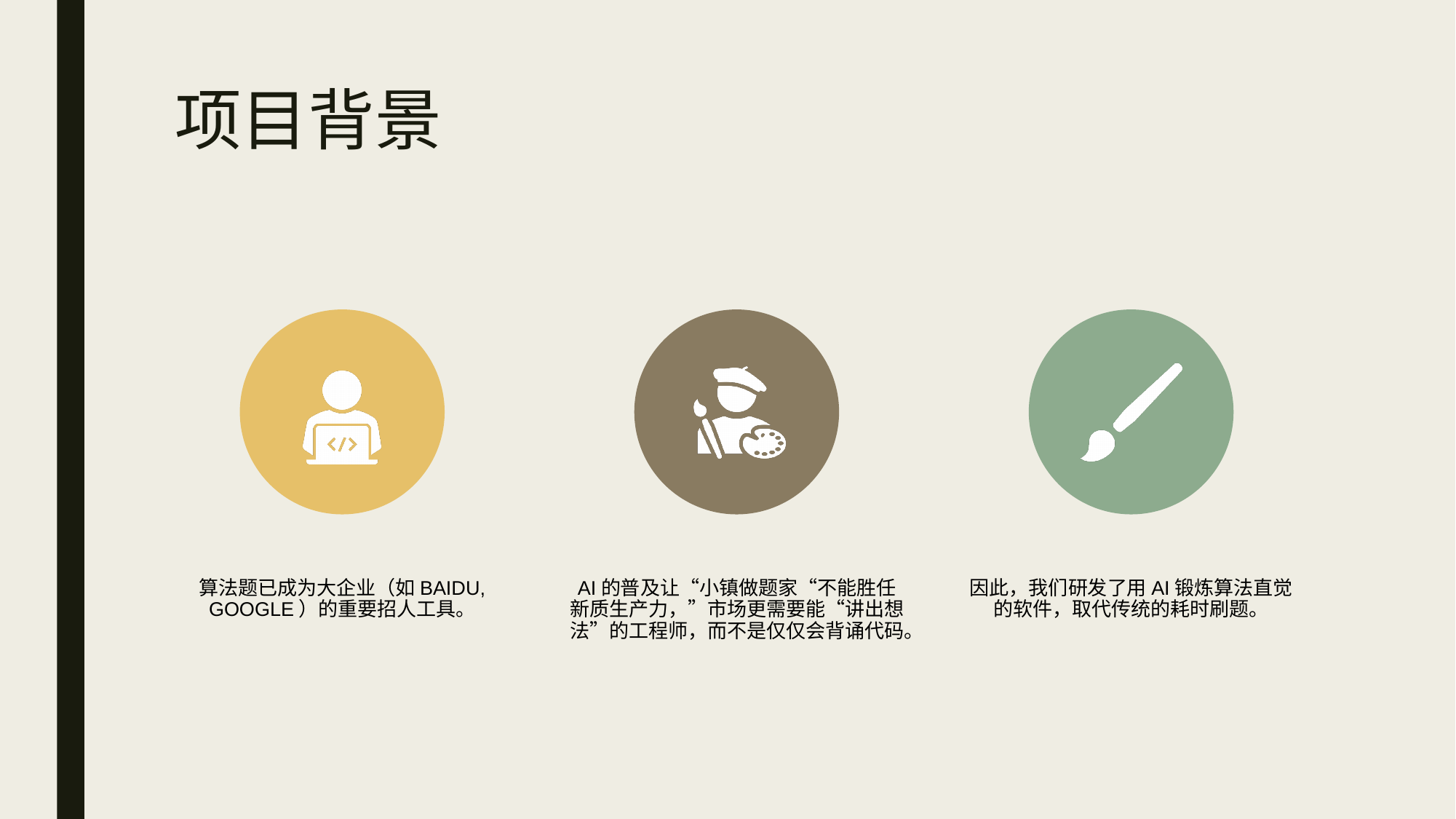

# 项目背景
算法题已成为大企业（如Baidu, Google）的重要招人工具。
AI的普及让“小镇做题家“不能胜任新质生产力，”市场更需要能“讲出想法”的工程师，而不是仅仅会背诵代码。
因此，我们研发了用AI锻炼算法直觉的软件，取代传统的耗时刷题。